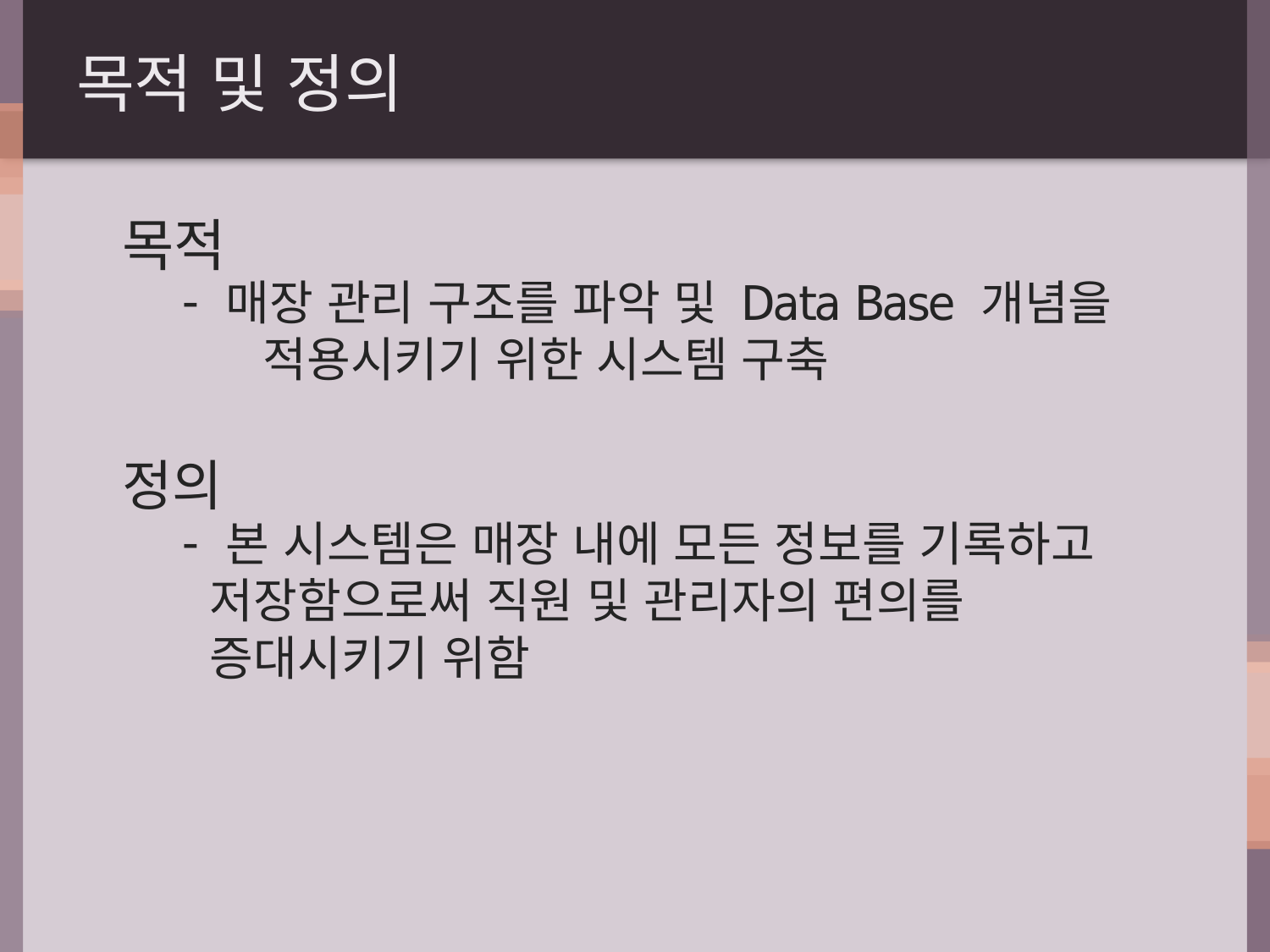

# 목적 및 정의
    목적

 - 매장 관리 구조를 파악 및 Data Base 개념을      적용시키기 위한 시스템 구축

    정의

 - 본 시스템은 매장 내에 모든 정보를 기록하고 저장함으로써 직원 및 관리자의 편의를 증대시키기 위함